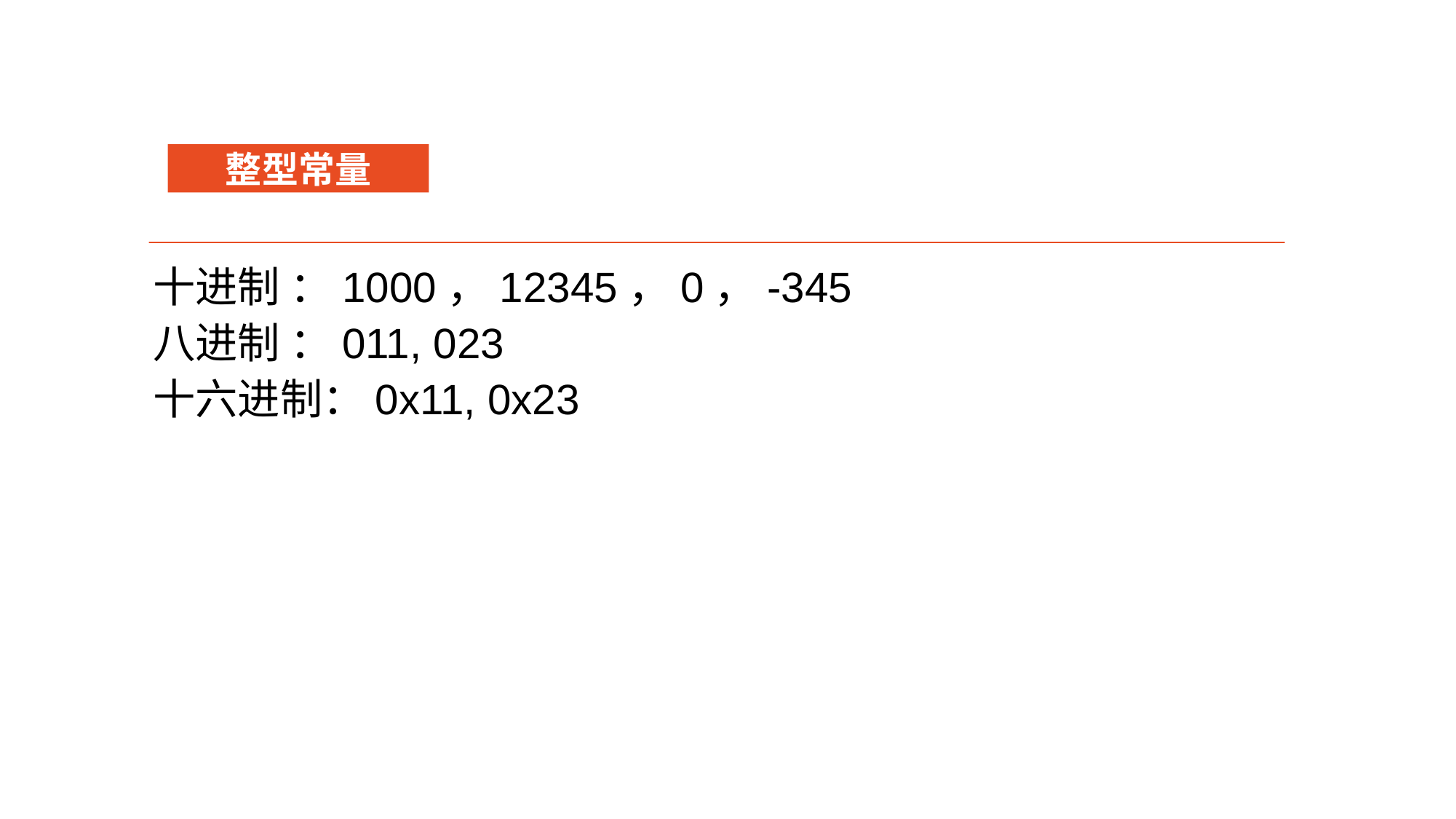

整型常量
十进制 ：1000，12345，0，-345
八进制 ：011, 023
十六进制：0x11, 0x23